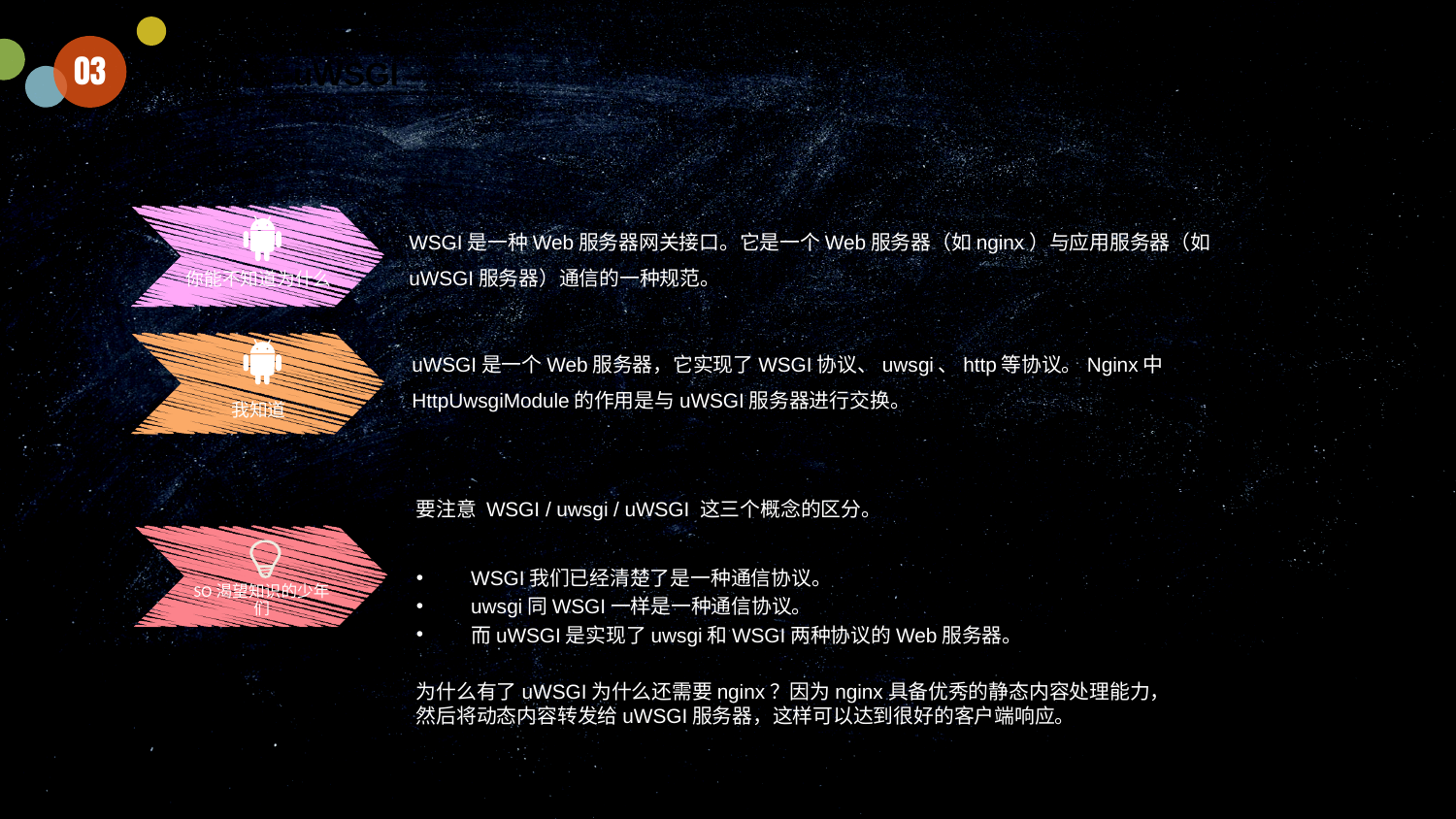

03
聊聊概念-uWSGI

你能不知道为什么
WSGI是一种Web服务器网关接口。它是一个Web服务器（如nginx）与应用服务器（如uWSGI服务器）通信的一种规范。

我知道
uWSGI是一个Web服务器，它实现了WSGI协议、uwsgi、http等协议。Nginx中HttpUwsgiModule的作用是与uWSGI服务器进行交换。

要注意 WSGI / uwsgi / uWSGI 这三个概念的区分。

WSGI我们已经清楚了是一种通信协议。
uwsgi同WSGI一样是一种通信协议。
而uWSGI是实现了uwsgi和WSGI两种协议的Web服务器。

为什么有了uWSGI为什么还需要nginx？因为nginx具备优秀的静态内容处理能力，然后将动态内容转发给uWSGI服务器，这样可以达到很好的客户端响应。

SO渴望知识的少年们